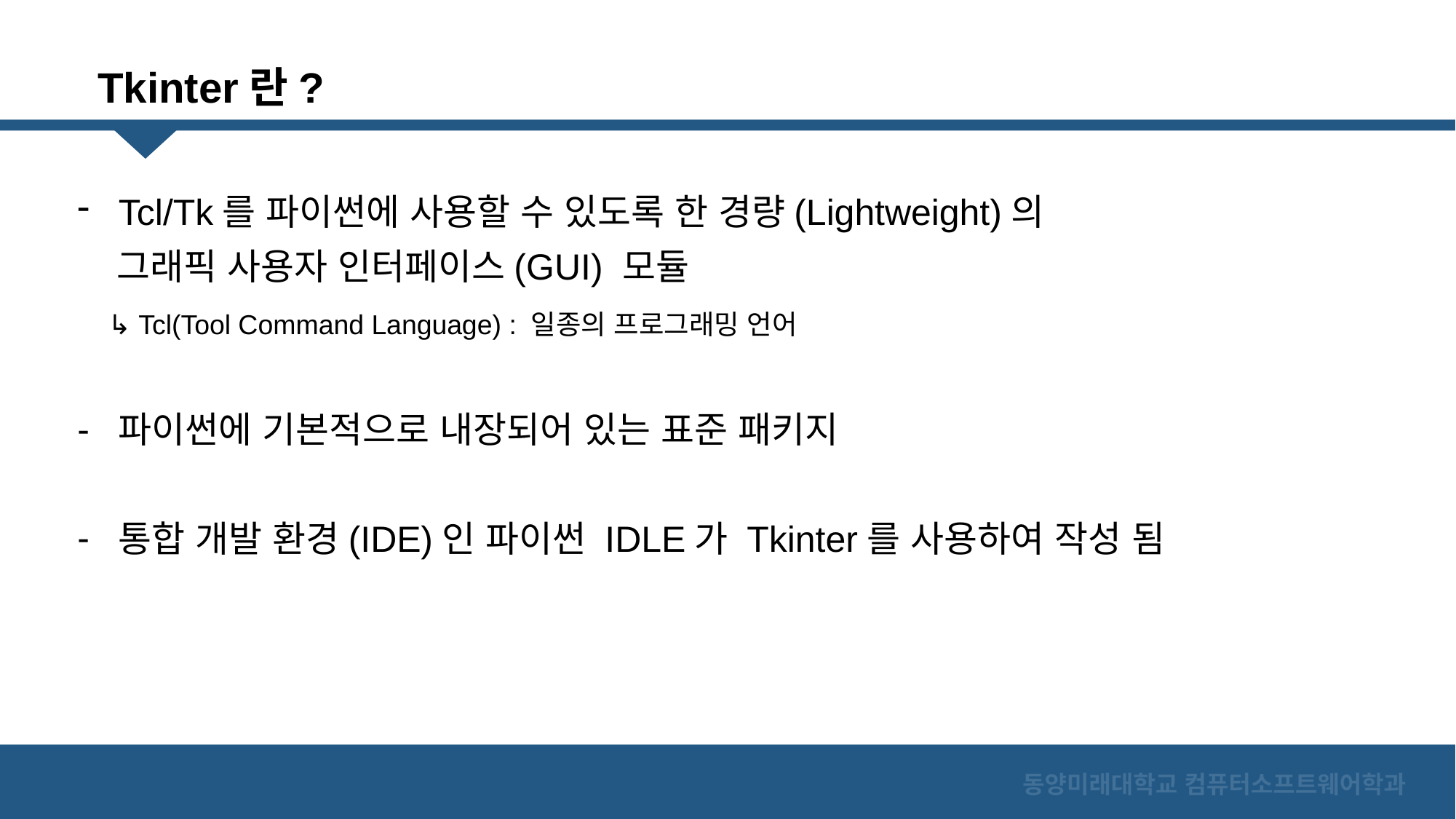

Tkinter란?

Tcl/Tk를 파이썬에 사용할 수 있도록 한 경량(Lightweight)의
   그래픽 사용자 인터페이스(GUI) 모듈
   ↳ Tcl(Tool Command Language) : 일종의 프로그래밍 언어

파이썬에 기본적으로 내장되어 있는 표준 패키지

통합 개발 환경(IDE)인 파이썬 IDLE가 Tkinter를 사용하여 작성 됨

동양미래대학교 컴퓨터소프트웨어학과